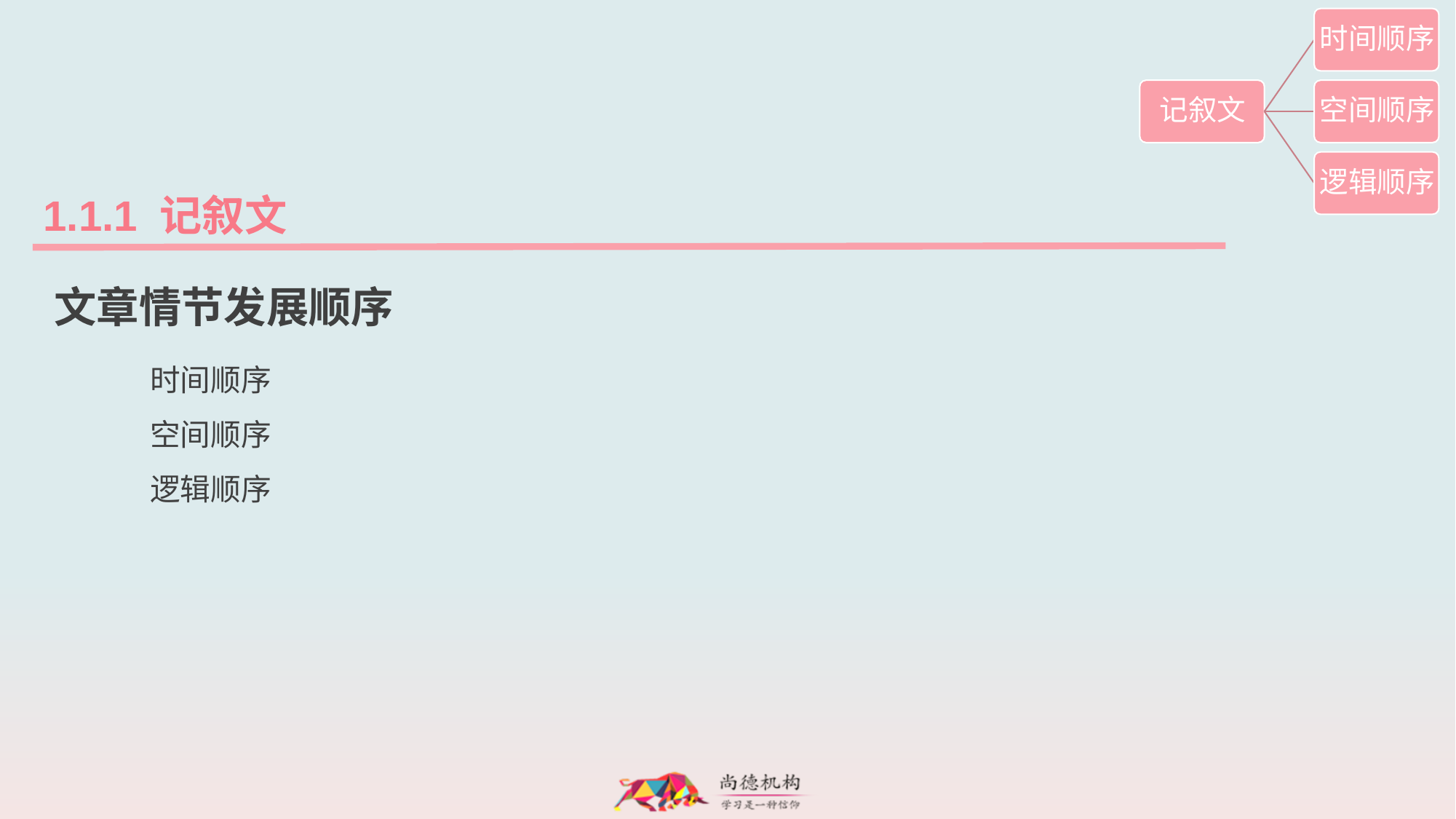

记叙文

时间顺序

空间顺序

逻辑顺序
1.1.1 记叙文
文章情节发展顺序
时间顺序
空间顺序
逻辑顺序